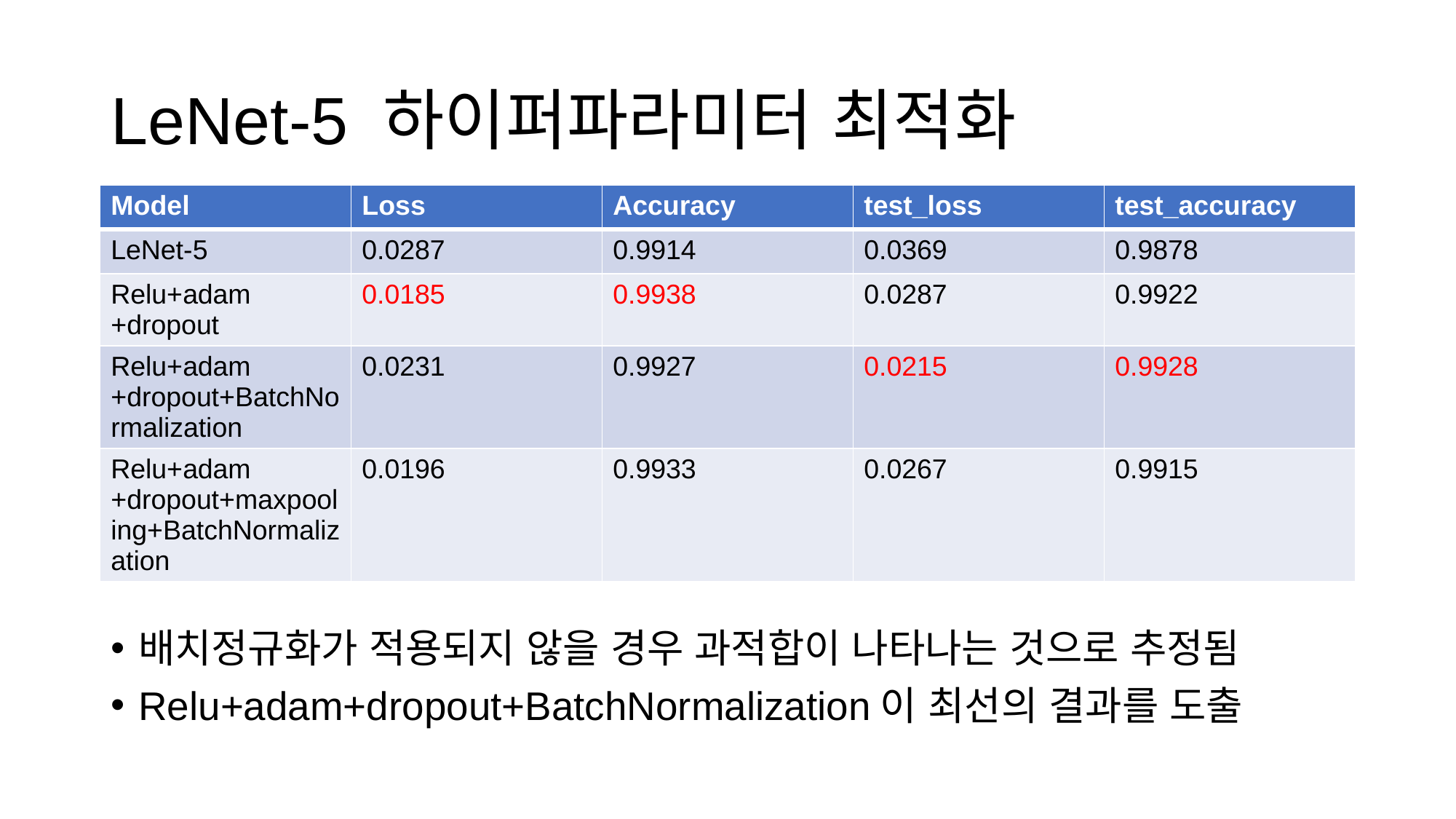

# LeNet-5 하이퍼파라미터 최적화
| Model | Loss | Accuracy | test\_loss | test\_accuracy |
| --- | --- | --- | --- | --- |
| LeNet-5 | 0.0287 | 0.9914 | 0.0369 | 0.9878 |
| Relu+adam +dropout | 0.0185 | 0.9938 | 0.0287 | 0.9922 |
| Relu+adam +dropout+BatchNormalization | 0.0231 | 0.9927 | 0.0215 | 0.9928 |
| Relu+adam +dropout+maxpooling+BatchNormalization | 0.0196 | 0.9933 | 0.0267 | 0.9915 |

배치정규화가 적용되지 않을 경우 과적합이 나타나는 것으로 추정됨
Relu+adam+dropout+BatchNormalization이 최선의 결과를 도출